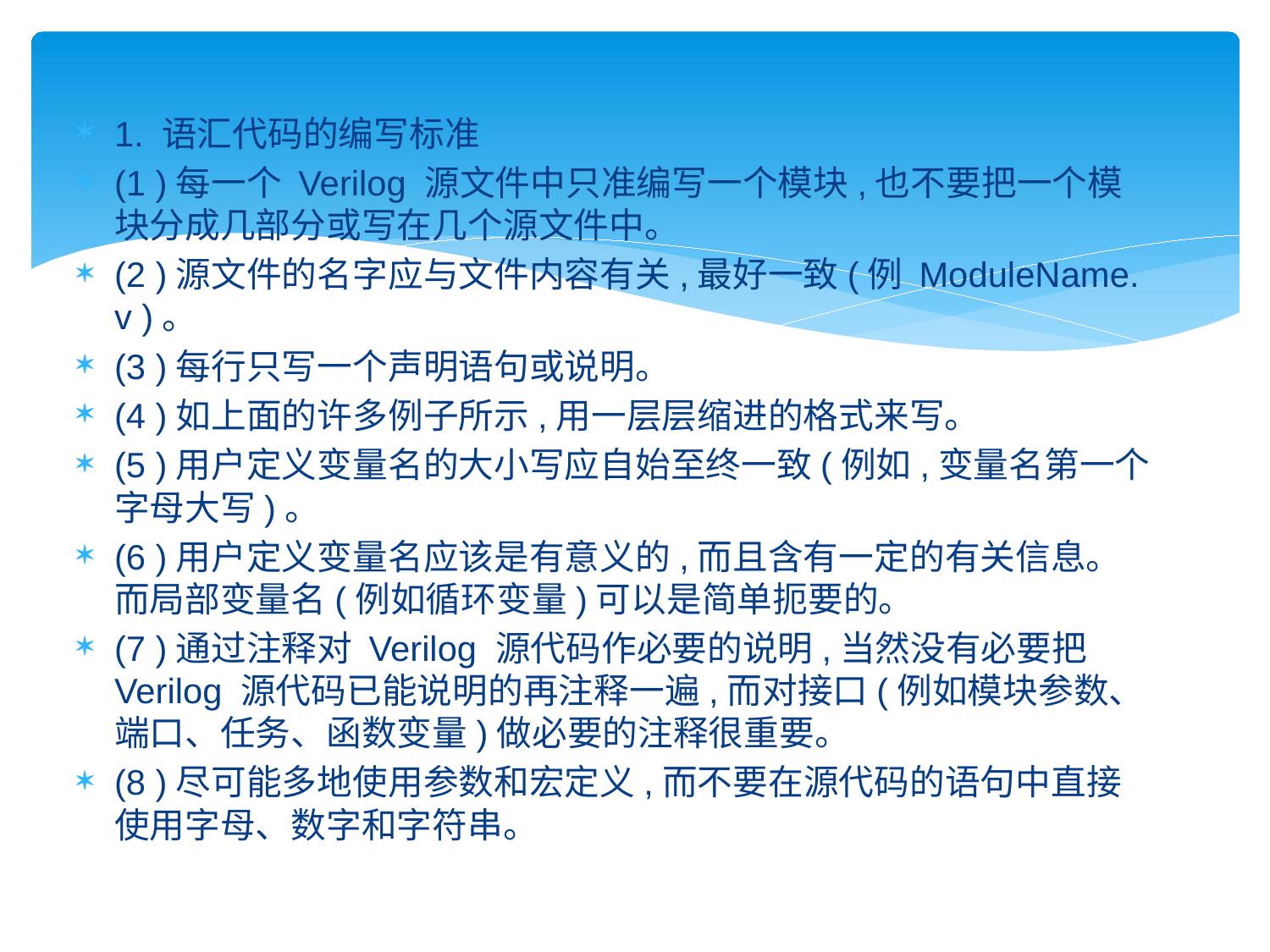

#
1. 语汇代码的编写标准
(1 )每一个 Verilog 源文件中只准编写一个模块,也不要把一个模块分成几部分或写在几个源文件中。
(2 )源文件的名字应与文件内容有关,最好一致(例 ModuleName. v )。
(3 )每行只写一个声明语句或说明。
(4 )如上面的许多例子所示,用一层层缩进的格式来写。
(5 )用户定义变量名的大小写应自始至终一致(例如,变量名第一个字母大写)。
(6 )用户定义变量名应该是有意义的,而且含有一定的有关信息。而局部变量名(例如循环变量)可以是简单扼要的。
(7 )通过注释对 Verilog 源代码作必要的说明,当然没有必要把 Verilog 源代码已能说明的再注释一遍,而对接口(例如模块参数、端口、任务、函数变量)做必要的注释很重要。
(8 )尽可能多地使用参数和宏定义,而不要在源代码的语句中直接使用字母、数字和字符串。